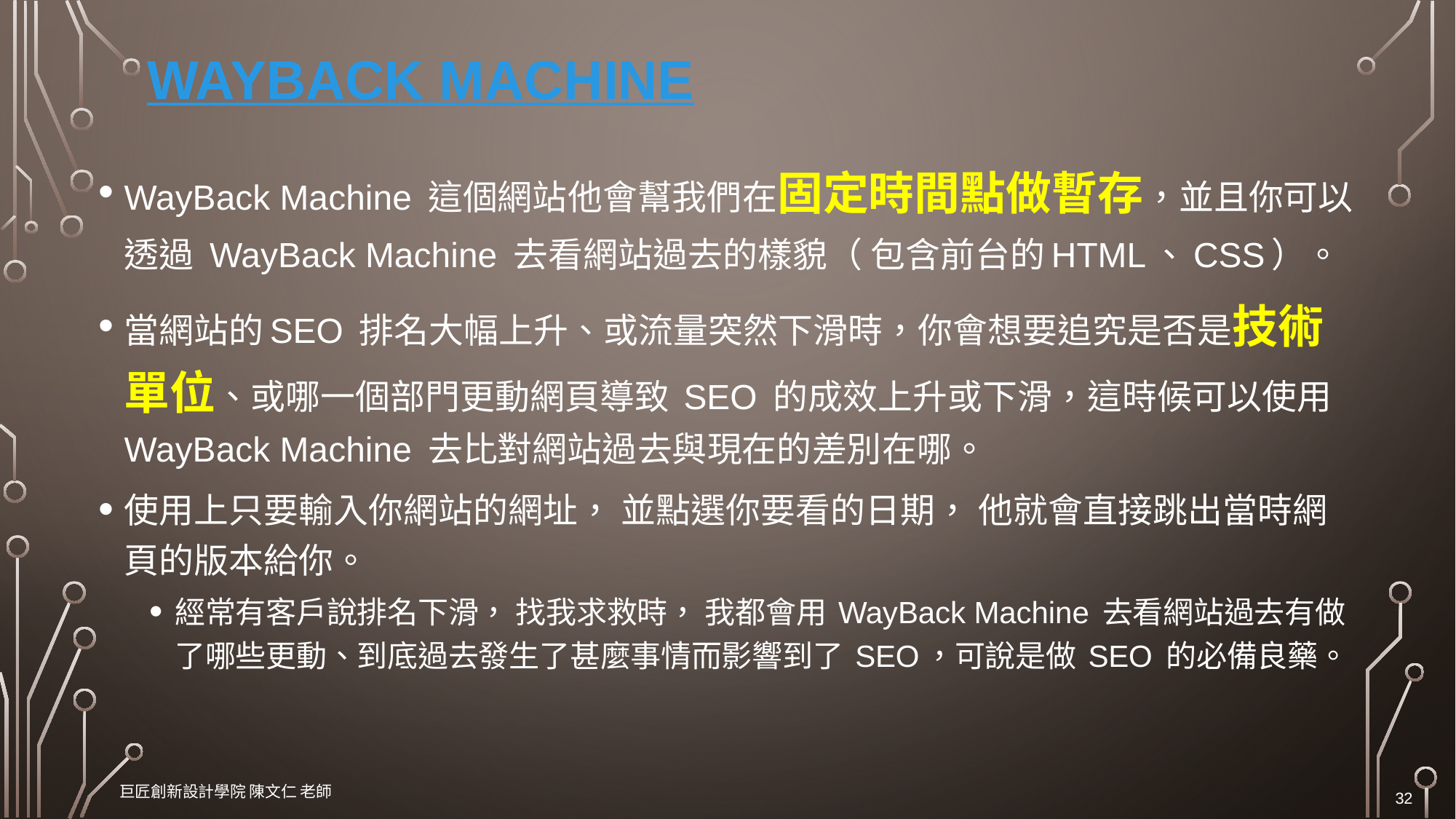

# WayBack Machine
WayBack Machine 這個網站他會幫我們在固定時間點做暫存，並且你可以透過 WayBack Machine 去看網站過去的樣貌（ 包含前台的HTML、CSS）。
當網站的SEO 排名大幅上升、或流量突然下滑時，你會想要追究是否是技術單位、或哪一個部門更動網頁導致 SEO 的成效上升或下滑，這時候可以使用 WayBack Machine 去比對網站過去與現在的差別在哪。
使用上只要輸入你網站的網址， 並點選你要看的日期， 他就會直接跳出當時網頁的版本給你。
經常有客戶說排名下滑， 找我求救時， 我都會用 WayBack Machine 去看網站過去有做了哪些更動、到底過去發生了甚麼事情而影響到了 SEO，可說是做 SEO 的必備良藥。
巨匠創新設計學院 陳文仁 老師
32